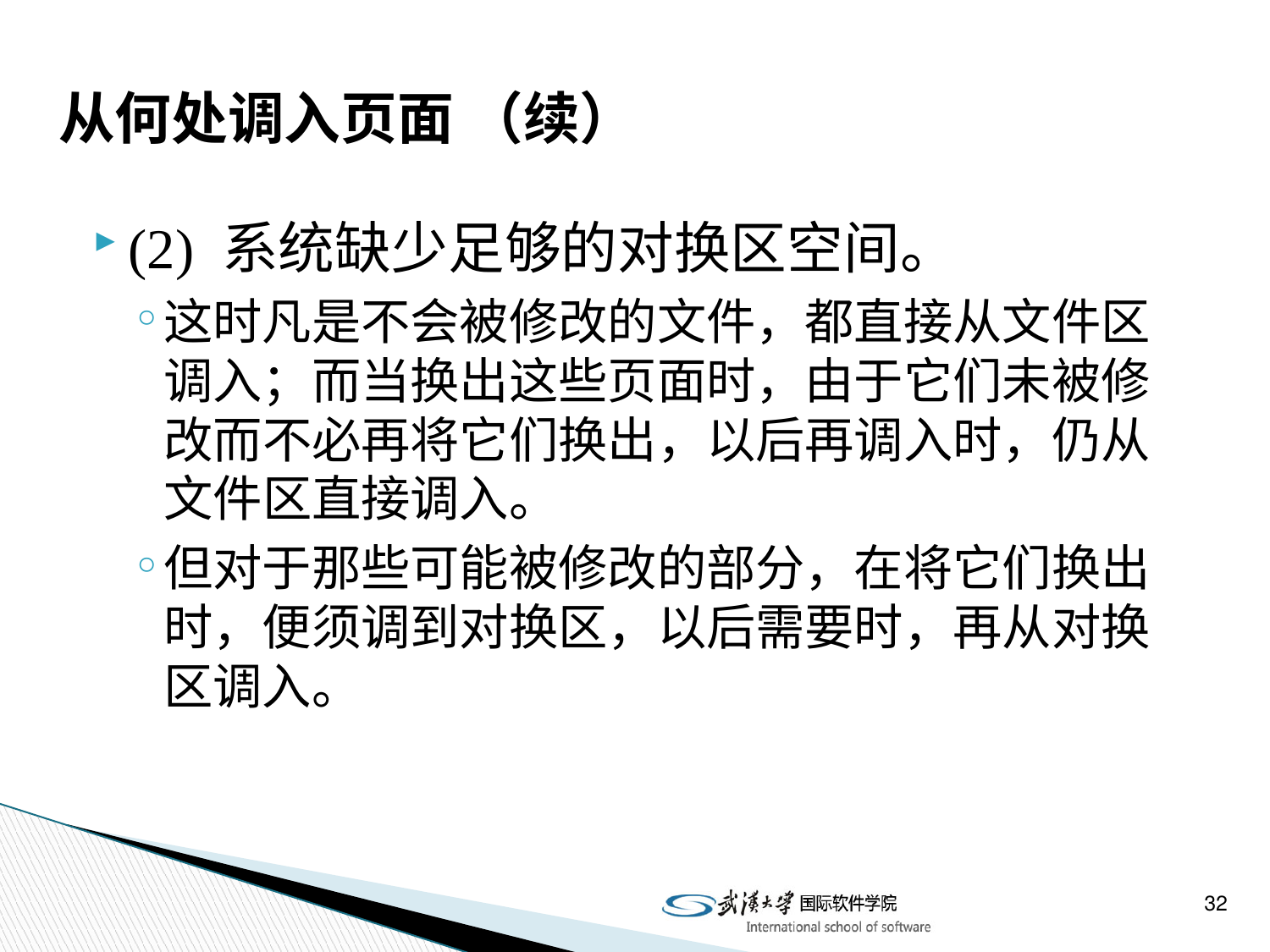

从何处调入页面 （续）
(2) 系统缺少足够的对换区空间。
这时凡是不会被修改的文件，都直接从文件区调入；而当换出这些页面时，由于它们未被修改而不必再将它们换出，以后再调入时，仍从文件区直接调入。
但对于那些可能被修改的部分，在将它们换出时，便须调到对换区，以后需要时，再从对换区调入。